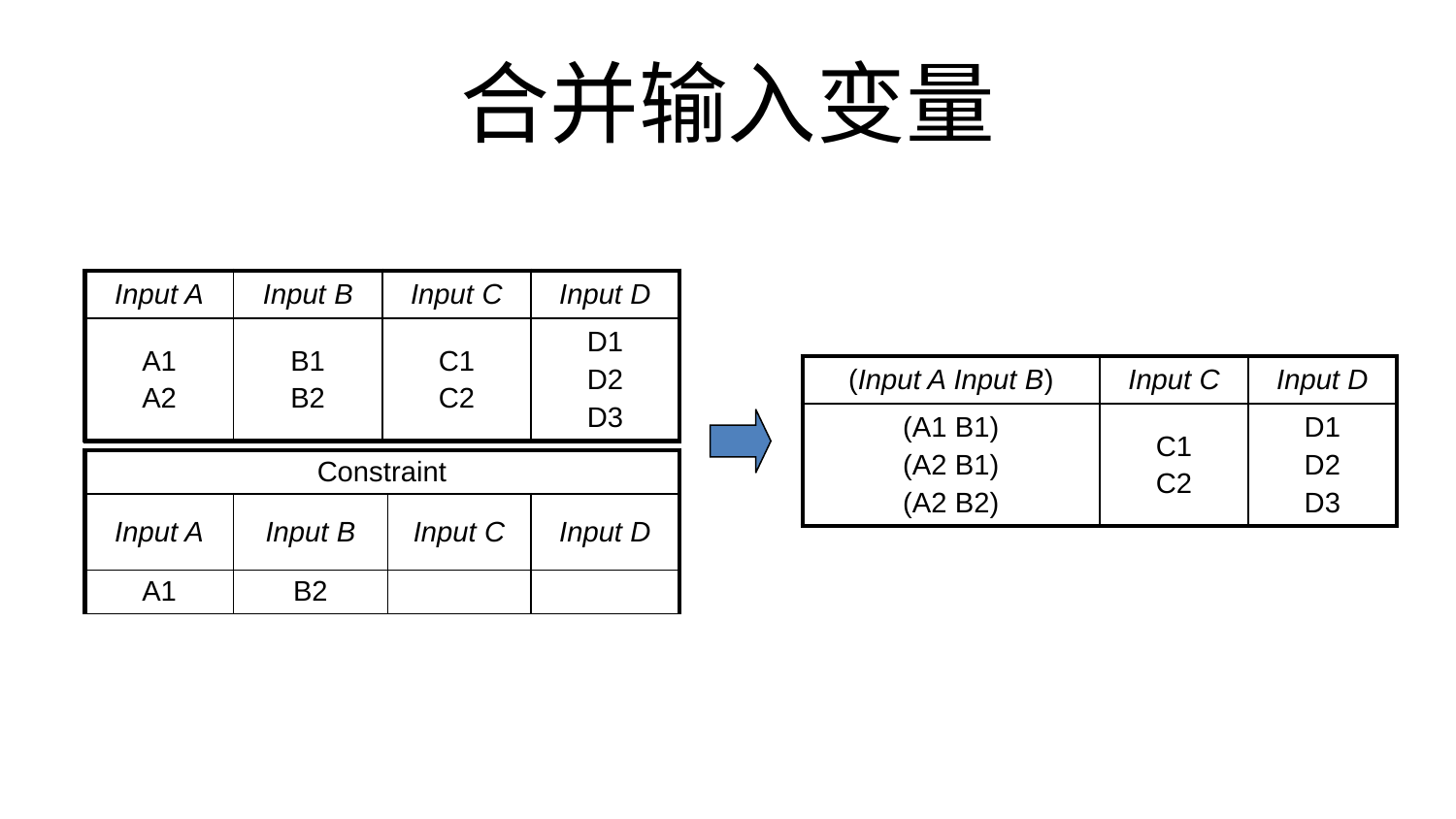

# 合并输入变量
| Input A | Input B | Input C | Input D |
| --- | --- | --- | --- |
| A1 A2 | B1 B2 | C1 C2 | D1 D2 D3 |
| (Input A Input B) | Input C | Input D |
| --- | --- | --- |
| (A1 B1) (A2 B1) (A2 B2) | C1 C2 | D1 D2 D3 |

| Constraint |  |  |  |
| --- | --- | --- | --- |
| Input A | Input B | Input C | Input D |
| A1 | B2 |  |  |